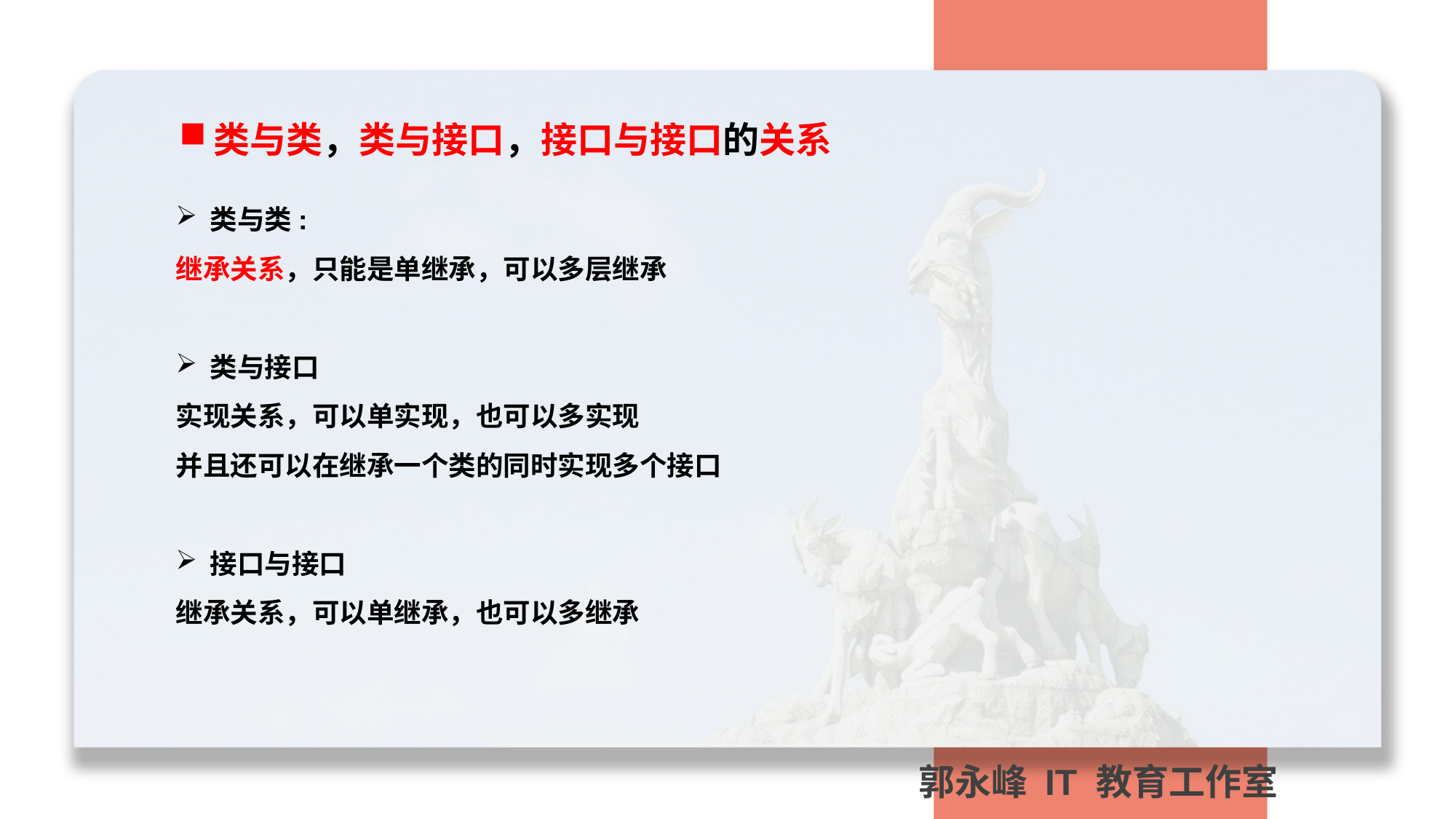

类与类，类与接口，接口与接口的关系
类与类:
继承关系，只能是单继承，可以多层继承

类与接口
实现关系，可以单实现，也可以多实现
并且还可以在继承一个类的同时实现多个接口

接口与接口
继承关系，可以单继承，也可以多继承